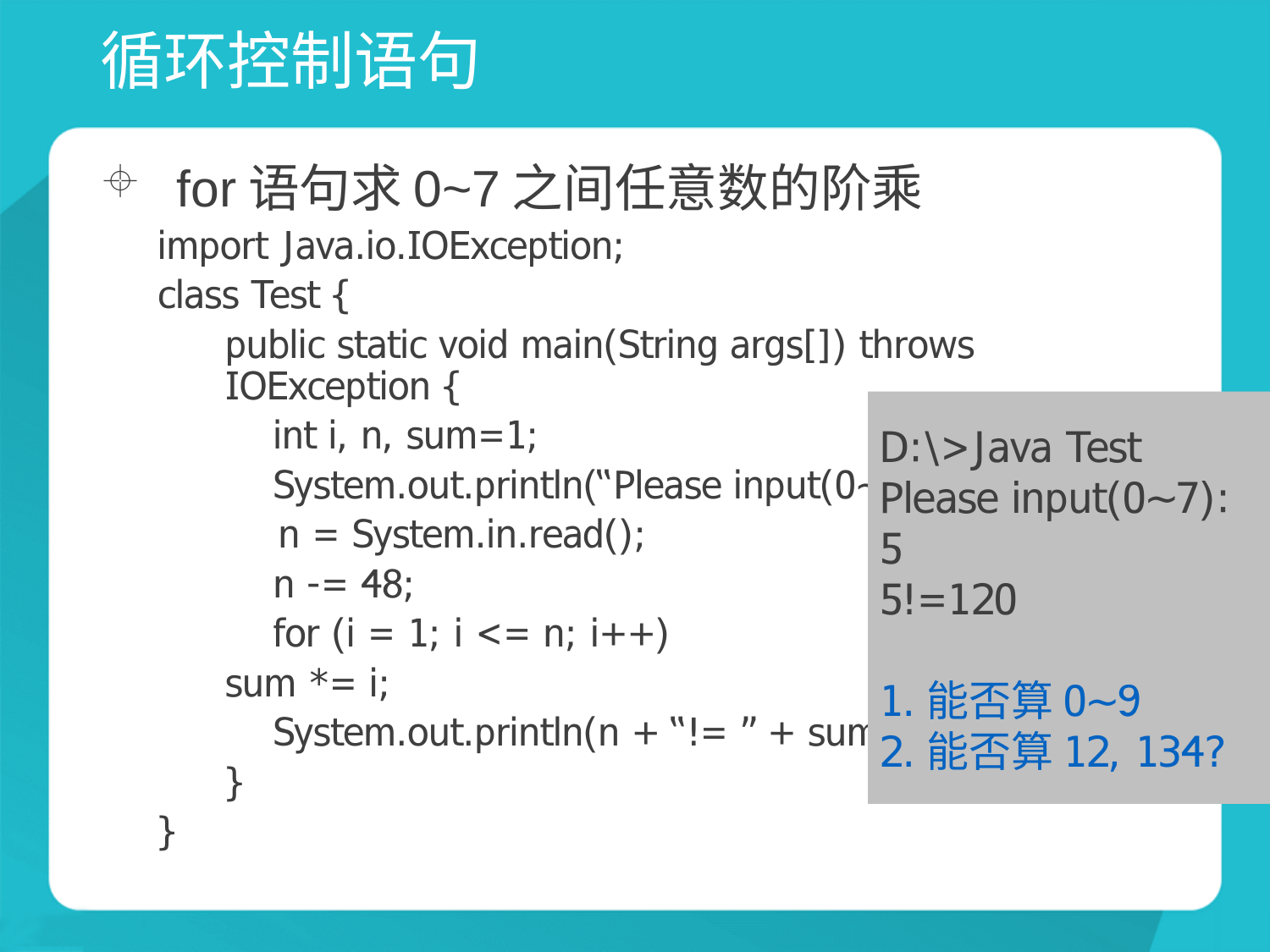

# 循环控制语句
for语句求0~7之间任意数的阶乘
import Java.io.IOException;
class Test {
	public static void main(String args[]) throws IOException {
	    int i, n, sum=1;
	    System.out.println(“Please input(0~7):”);
          n = System.in.read();
	    n -= 48;
	    for (i = 1; i <= n; i++)
		sum *= i;
	    System.out.println(n + “!= ” + sum);
	}
}
D:\>Java Test
Please input(0~7):
5
5!=120

1.能否算0~9
2.能否算12, 134?